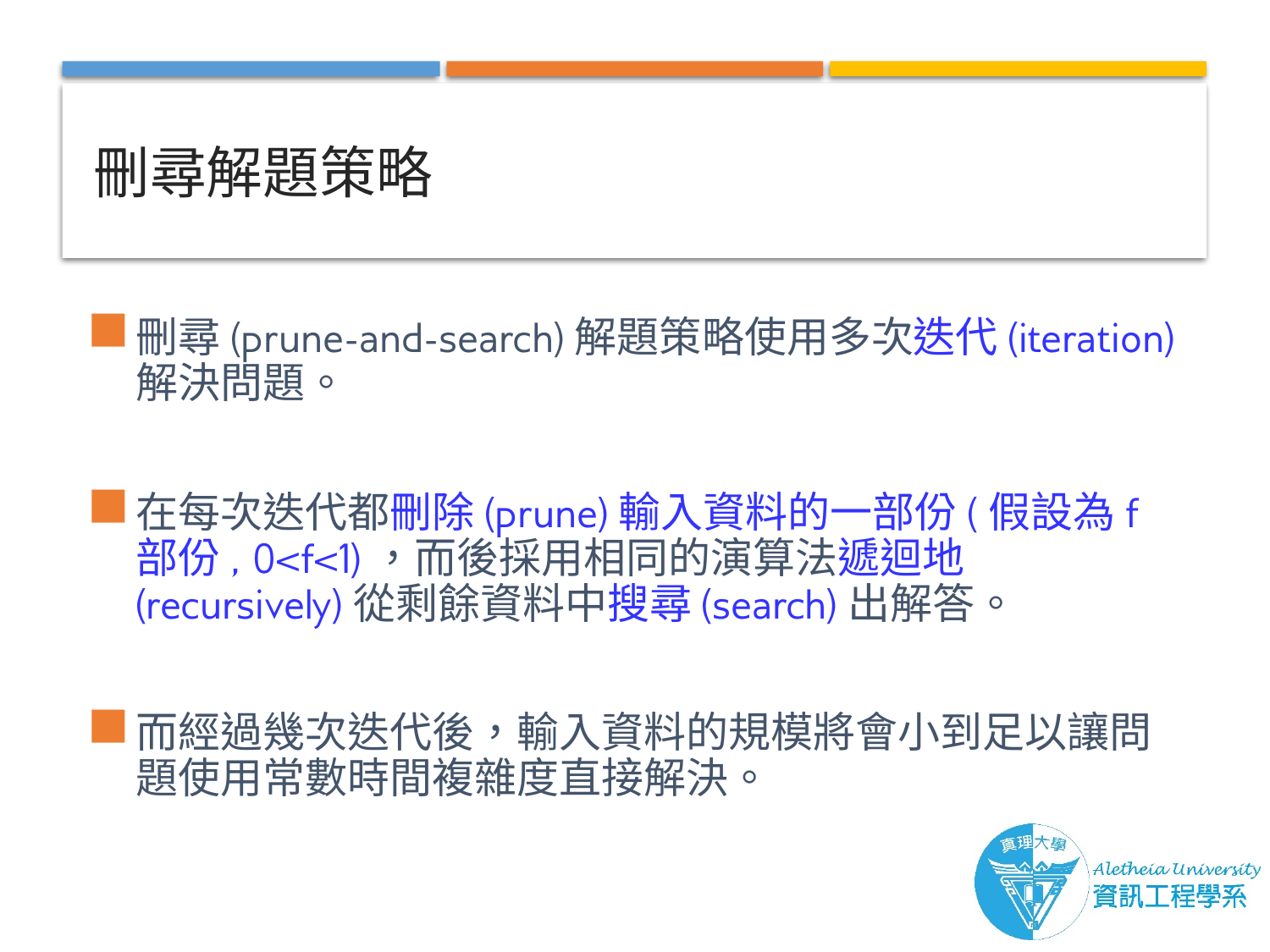

# 刪尋解題策略
刪尋(prune-and-search)解題策略使用多次迭代(iteration)解決問題。

在每次迭代都刪除(prune)輸入資料的一部份(假設為f部份, 0<f<1)，而後採用相同的演算法遞迴地(recursively)從剩餘資料中搜尋(search)出解答。

而經過幾次迭代後，輸入資料的規模將會小到足以讓問題使用常數時間複雜度直接解決。